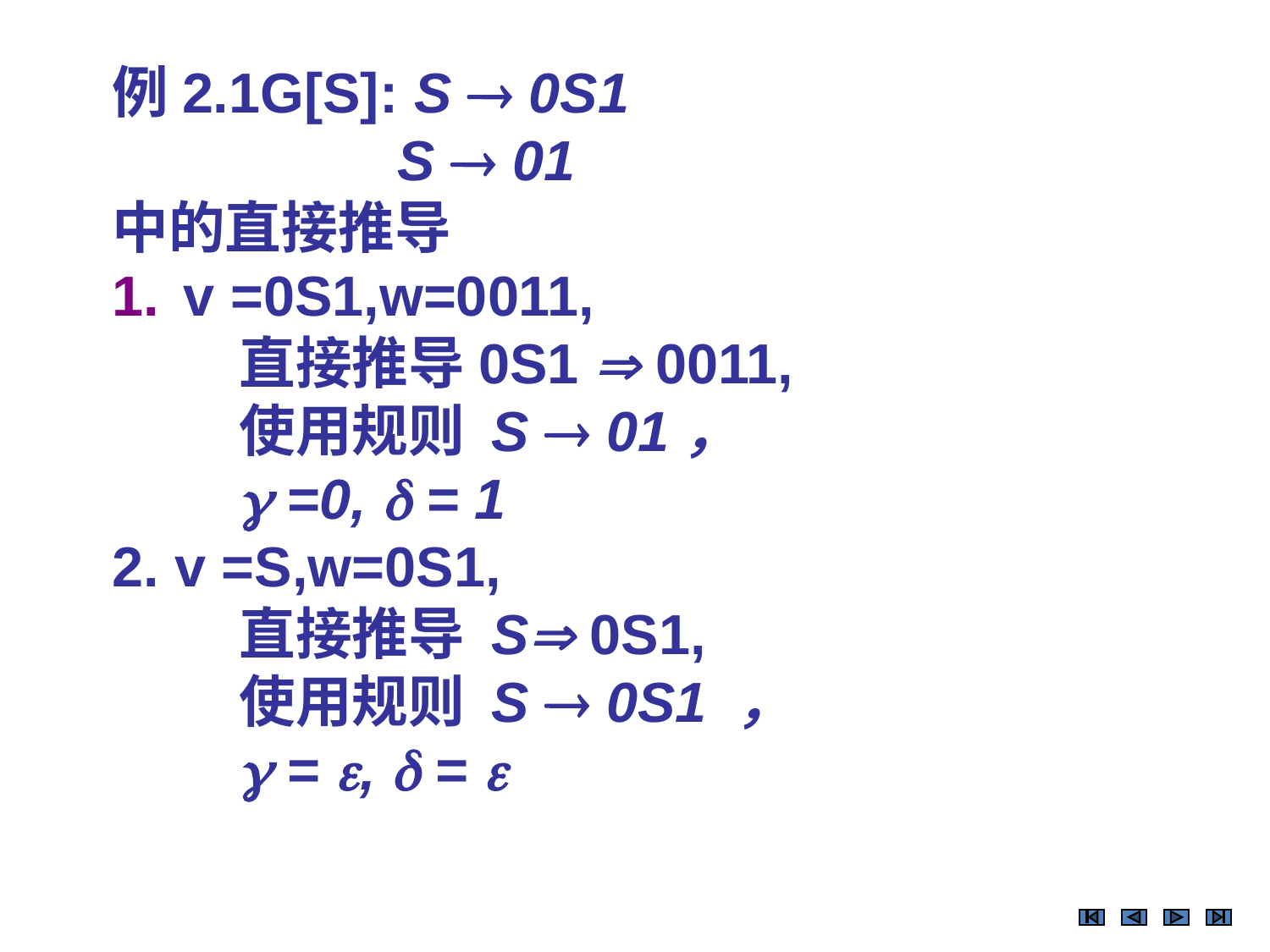

例2.1G[S]: S → 0S1
	  	  S → 01
中的直接推导
v =0S1,w=0011,
	直接推导0S1 ⇒ 0011,
    	使用规则 S → 01，
	γ =0, δ = 1
2. v =S,w=0S1,
	直接推导 S⇒ 0S1,
    	使用规则 S → 0S1 ，
	γ = ε, δ = ε